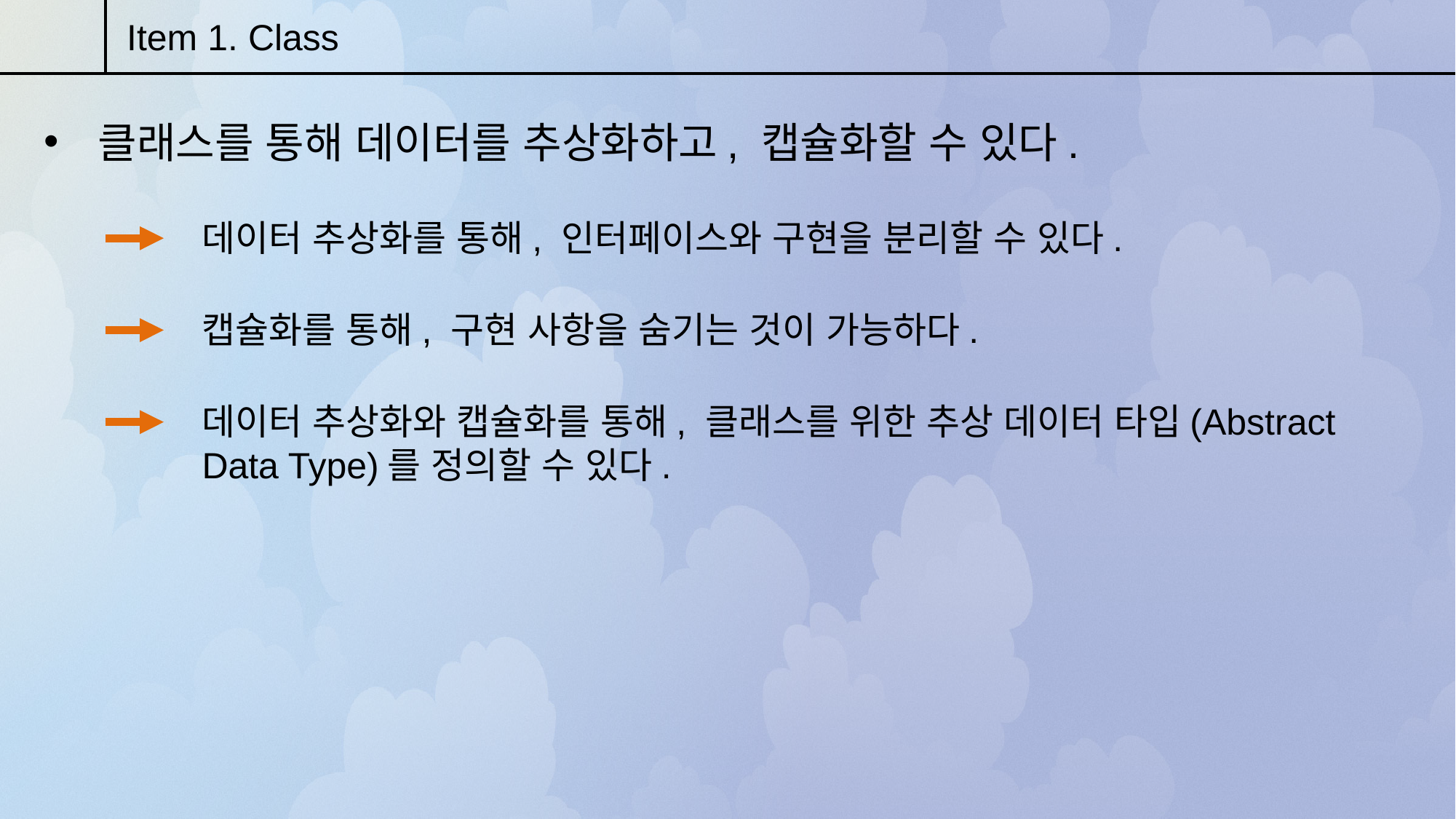

Item 1. Class
 클래스를 통해 데이터를 추상화하고, 캡슐화할 수 있다.
데이터 추상화를 통해, 인터페이스와 구현을 분리할 수 있다.
캡슐화를 통해, 구현 사항을 숨기는 것이 가능하다.
데이터 추상화와 캡슐화를 통해, 클래스를 위한 추상 데이터 타입(Abstract Data Type)를 정의할 수 있다.